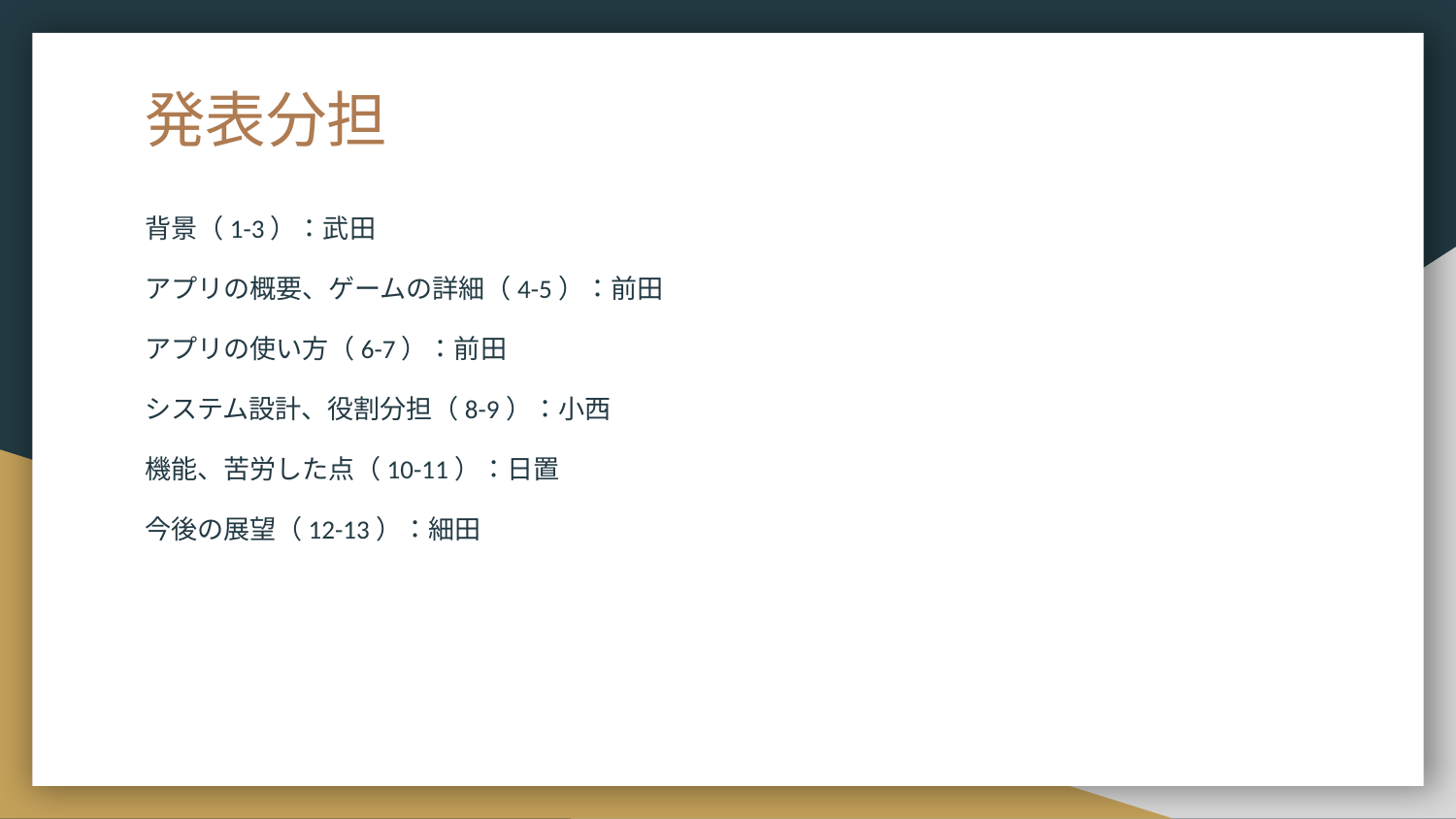

# 発表分担
背景（1-3）：武田
アプリの概要、ゲームの詳細（4-5）：前田
アプリの使い方（6-7）：前田
システム設計、役割分担（8-9）：小西
機能、苦労した点（10-11）：日置
今後の展望（12-13）：細田